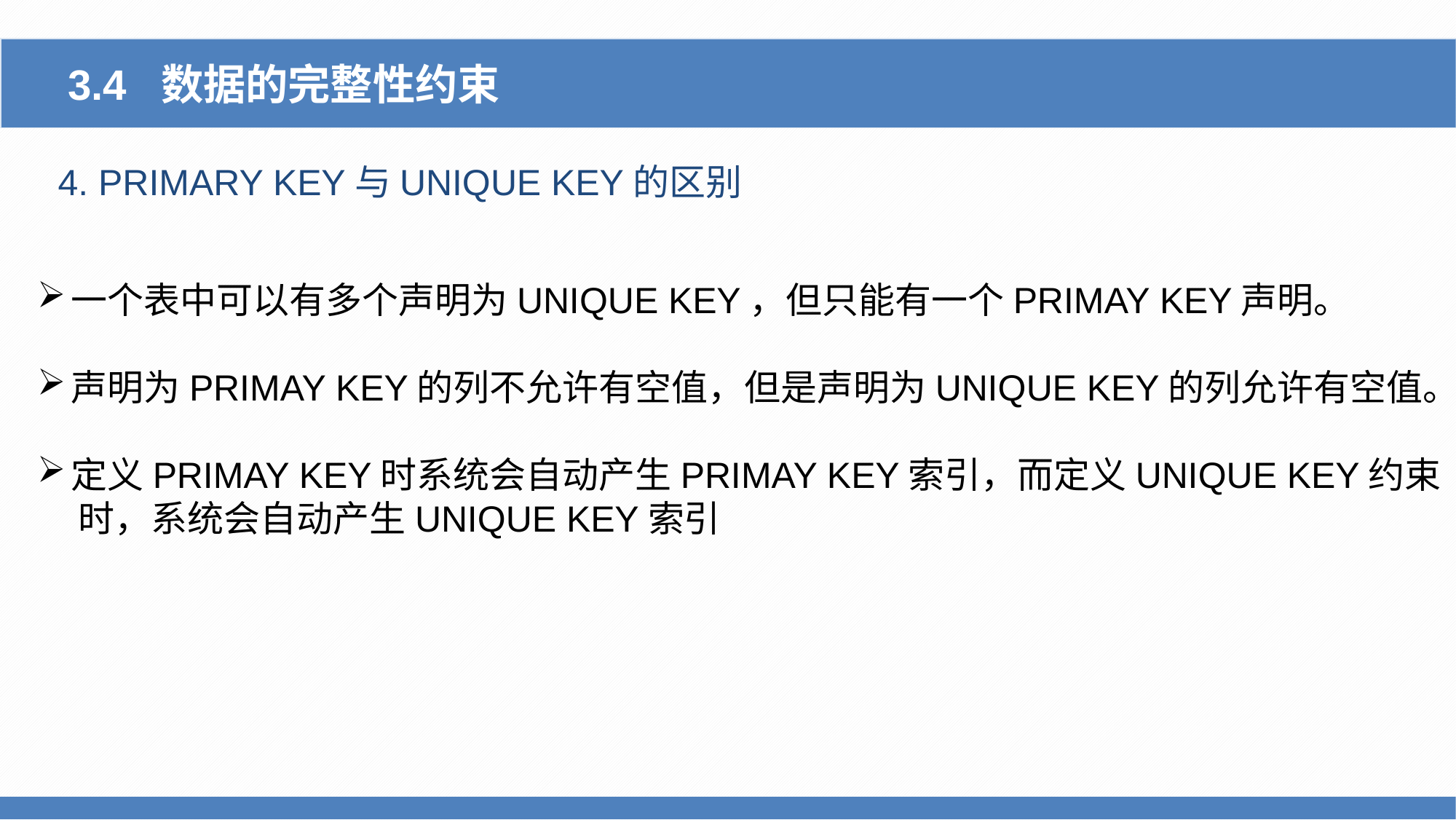

3.4  数据的完整性约束

4. PRIMARY KEY与UNIQUE KEY的区别
一个表中可以有多个声明为UNIQUE KEY，但只能有一个PRIMAY KEY声明。

声明为PRIMAY KEY的列不允许有空值，但是声明为UNIQUE KEY的列允许有空值。

定义PRIMAY KEY时系统会自动产生PRIMAY KEY索引，而定义UNIQUE KEY约束
    时，系统会自动产生UNIQUE KEY索引